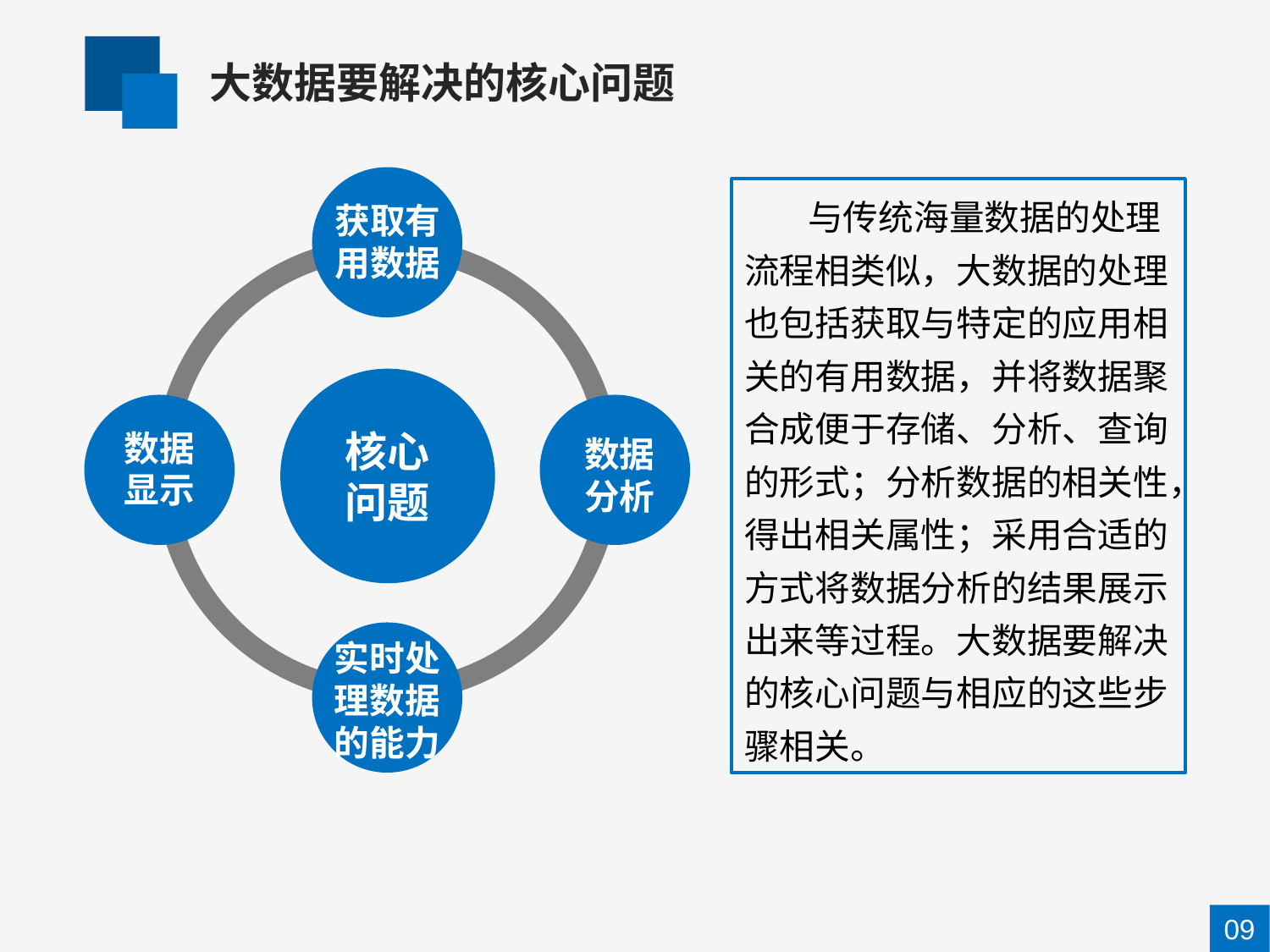

大数据要解决的核心问题

与传统海量数据的处理流程相类似，大数据的处理也包括获取与特定的应用相关的有用数据，并将数据聚合成便于存储、分析、查询的形式；分析数据的相关性，得出相关属性；采用合适的方式将数据分析的结果展示出来等过程。大数据要解决的核心问题与相应的这些步骤相关。
获取有用数据
核心
问题
数据
显示
数据
分析
实时处理数据的能力
09